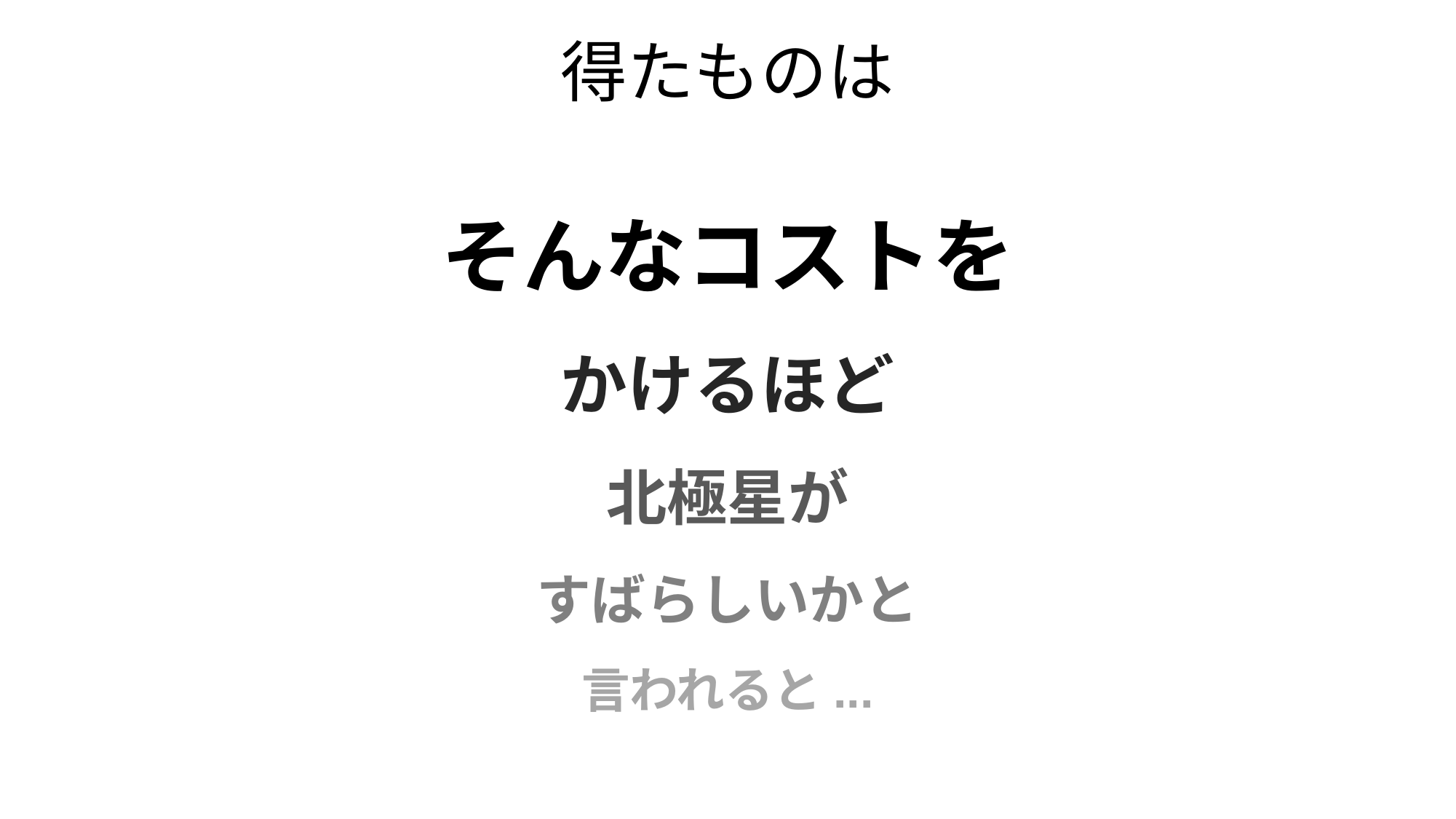

# 得たものは
そんなコストを
かけるほど
北極星が
すばらしいかと
言われると...